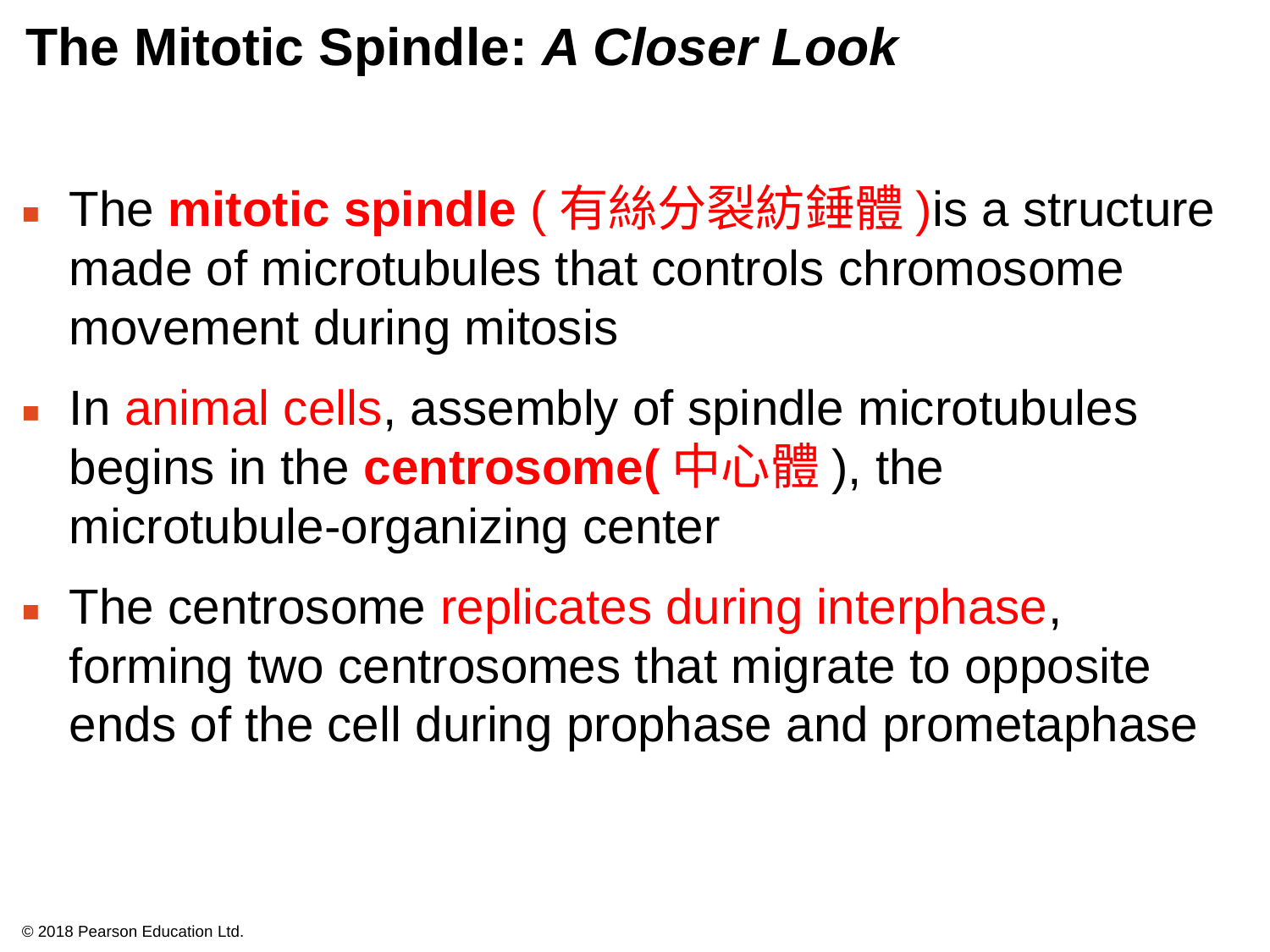

# The Mitotic Spindle: A Closer Look
The mitotic spindle (有絲分裂紡錘體)is a structure made of microtubules that controls chromosome movement during mitosis
In animal cells, assembly of spindle microtubules begins in the centrosome(中心體), the microtubule-organizing center
The centrosome replicates during interphase, forming two centrosomes that migrate to opposite ends of the cell during prophase and prometaphase
© 2018 Pearson Education Ltd.